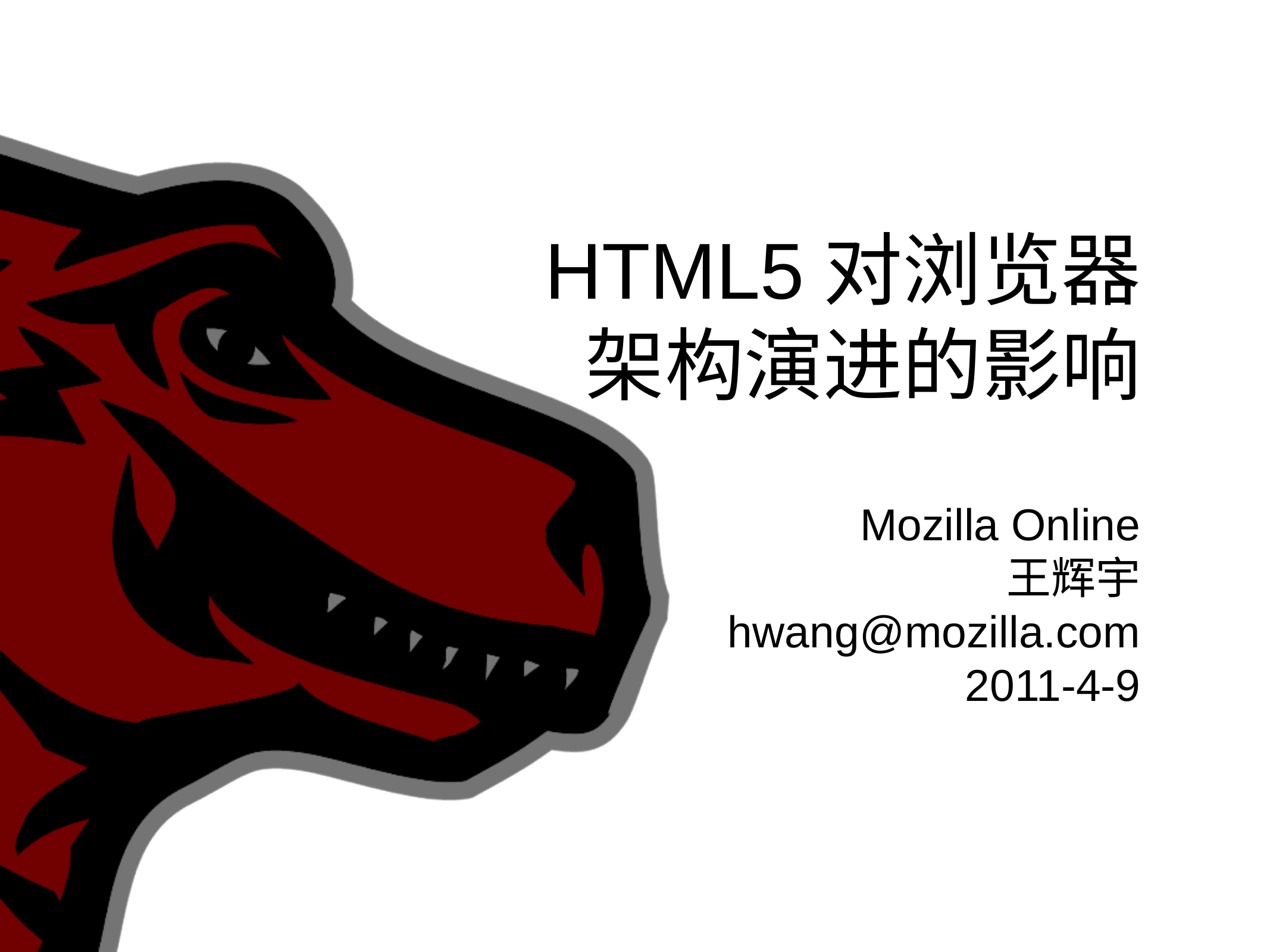

# HTML5对浏览器架构演进的影响
Mozilla Online
王辉宇 hwang@mozilla.com
2011-4-9